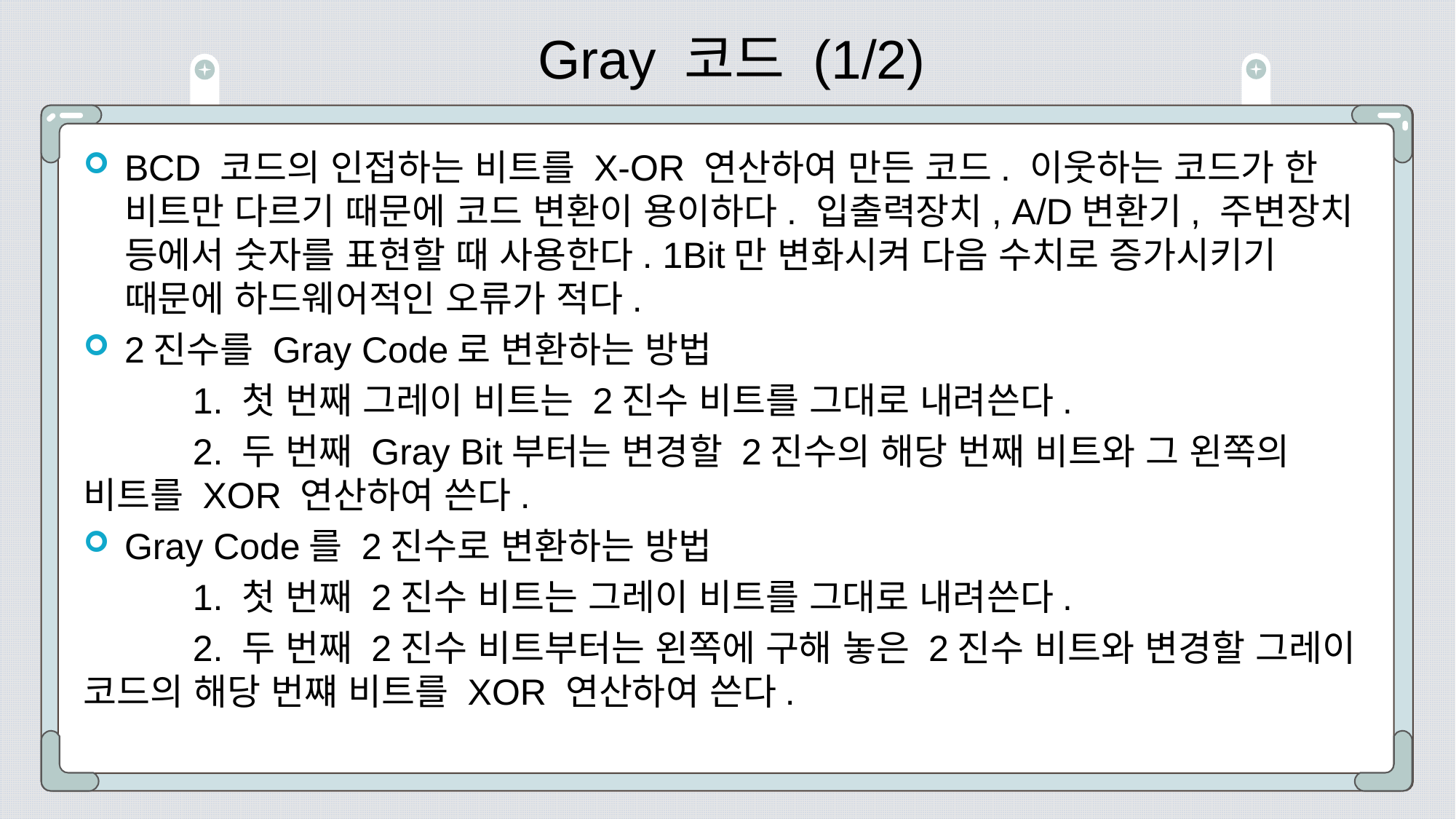

# Gray 코드 (1/2)
BCD 코드의 인접하는 비트를 X-OR 연산하여 만든 코드. 이웃하는 코드가 한 비트만 다르기 때문에 코드 변환이 용이하다. 입출력장치, A/D변환기, 주변장치 등에서 숫자를 표현할 때 사용한다. 1Bit만 변화시켜 다음 수치로 증가시키기 때문에 하드웨어적인 오류가 적다.
2진수를 Gray Code로 변환하는 방법
	1. 첫 번째 그레이 비트는 2진수 비트를 그대로 내려쓴다.
	2. 두 번째 Gray Bit부터는 변경할 2진수의 해당 번째 비트와 그 왼쪽의 비트를 XOR 연산하여 쓴다.
Gray Code를 2진수로 변환하는 방법
	1. 첫 번째 2진수 비트는 그레이 비트를 그대로 내려쓴다.
	2. 두 번째 2진수 비트부터는 왼쪽에 구해 놓은 2진수 비트와 변경할 그레이 코드의 해당 번쨰 비트를 XOR 연산하여 쓴다.